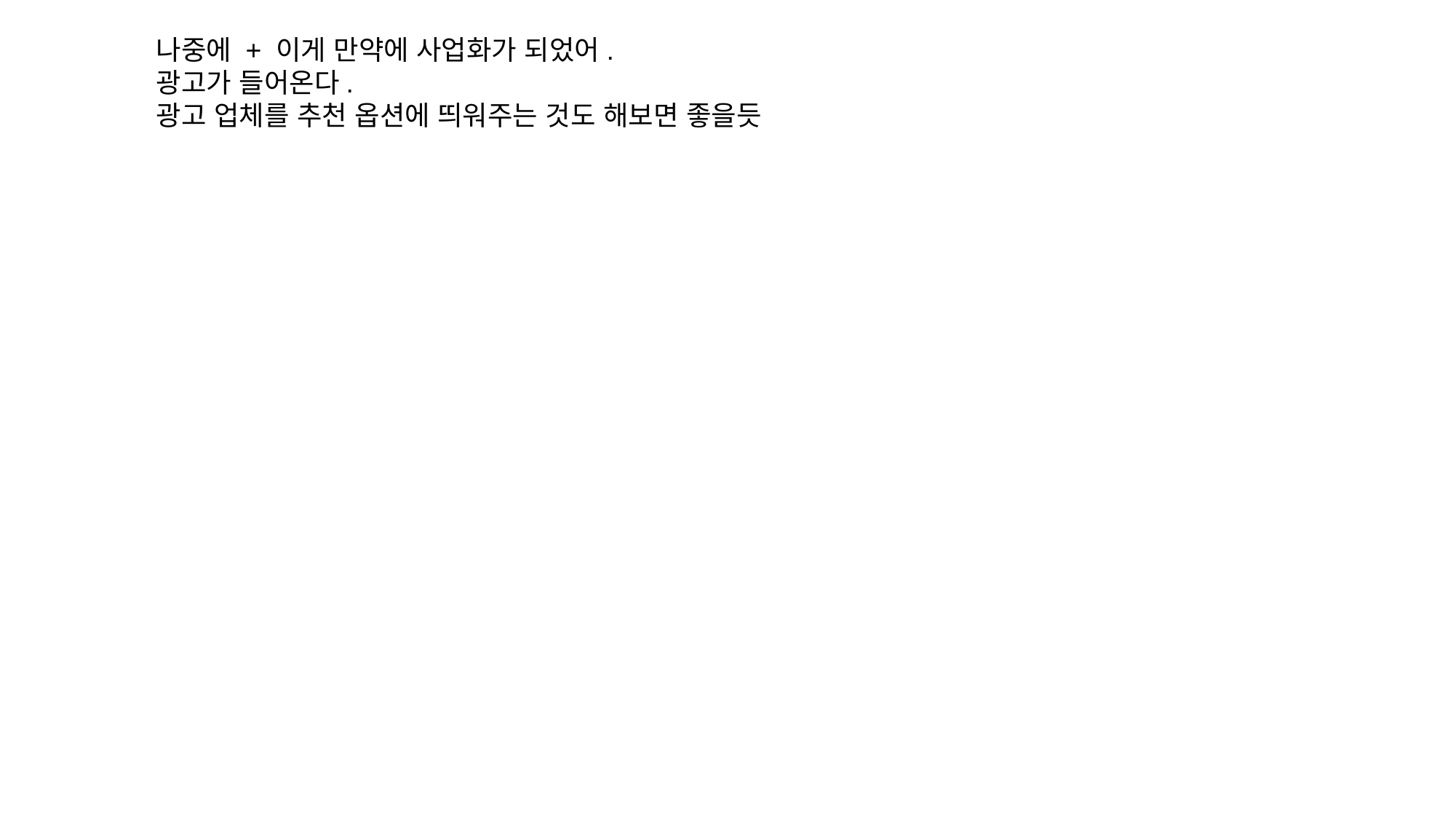

나중에 + 이게 만약에 사업화가 되었어.
광고가 들어온다.
광고 업체를 추천 옵션에 띄워주는 것도 해보면 좋을듯